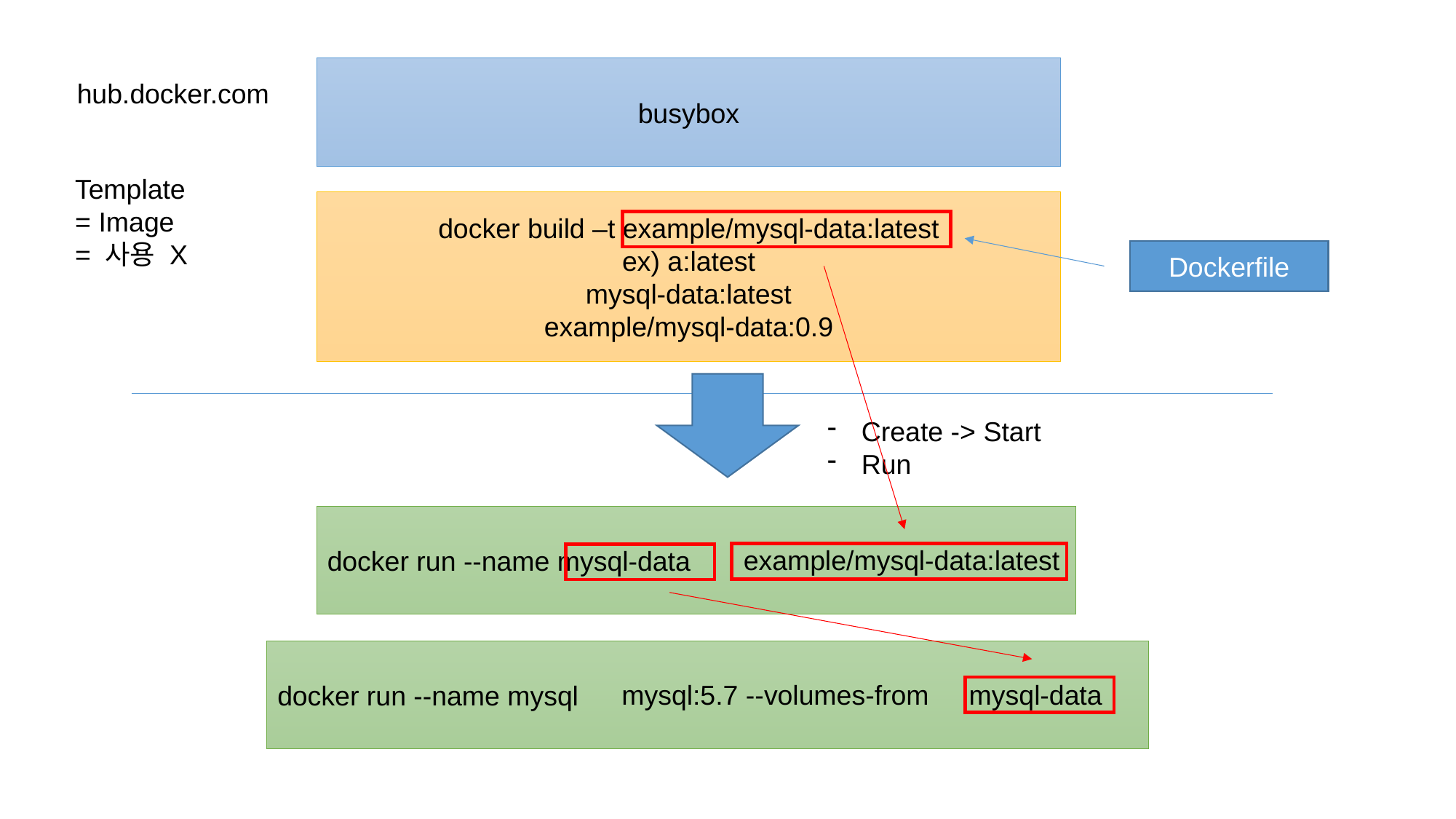

busybox
hub.docker.com
Template
= Image
= 사용 X
docker build –t example/mysql-data:latest
ex) a:latest
mysql-data:latest
example/mysql-data:0.9

Dockerfile

Create -> Start
Run
docker run --name mysql-data
example/mysql-data:latest

docker run --name mysql
mysql:5.7 --volumes-from
mysql-data